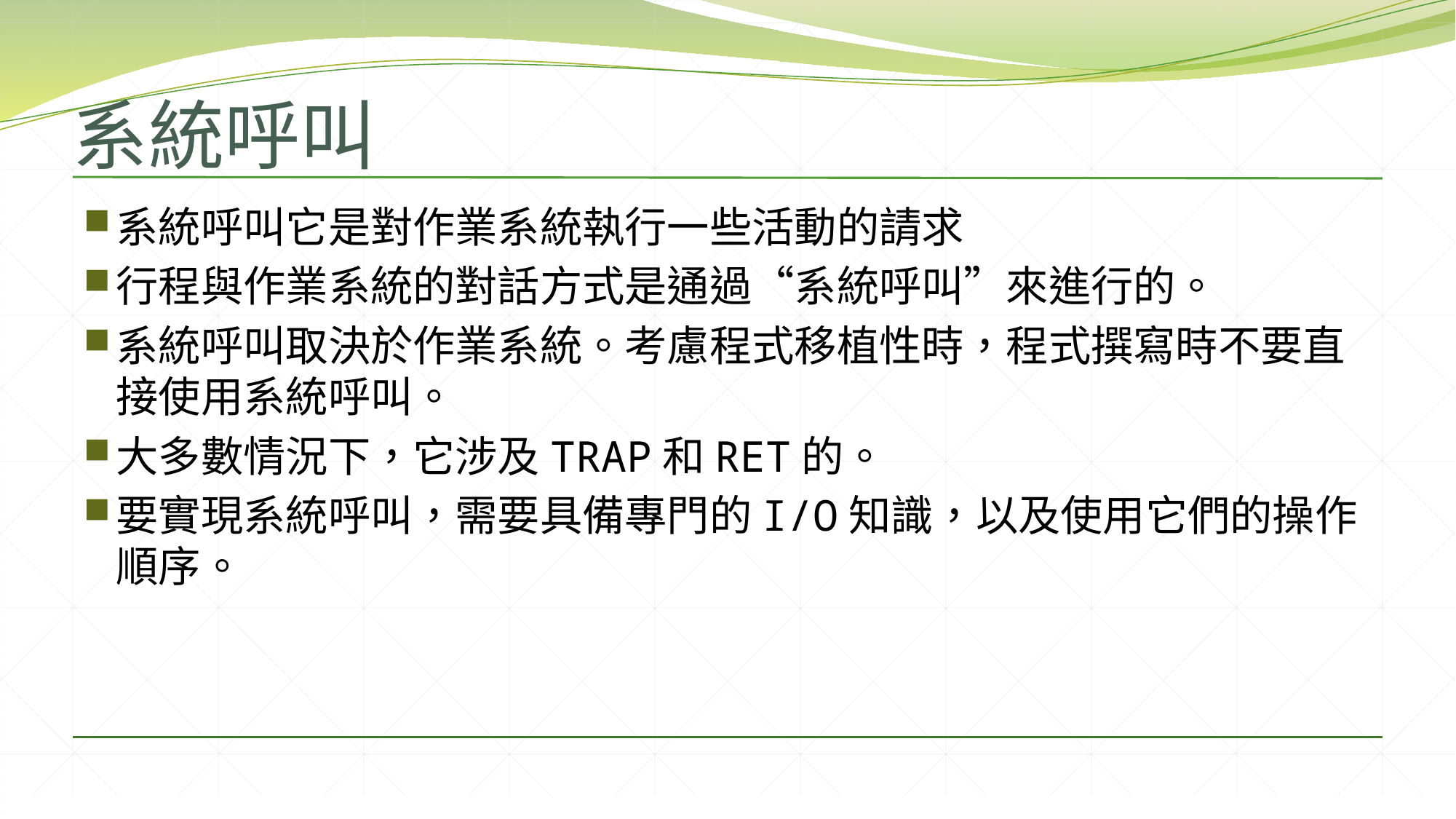

# 系統呼叫
系統呼叫它是對作業系統執行一些活動的請求
行程與作業系統的對話方式是通過“系統呼叫”來進行的。
系統呼叫取決於作業系統。考慮程式移植性時，程式撰寫時不要直接使用系統呼叫。
大多數情況下，它涉及TRAP和RET的。
要實現系統呼叫，需要具備專門的I/O知識，以及使用它們的操作順序。